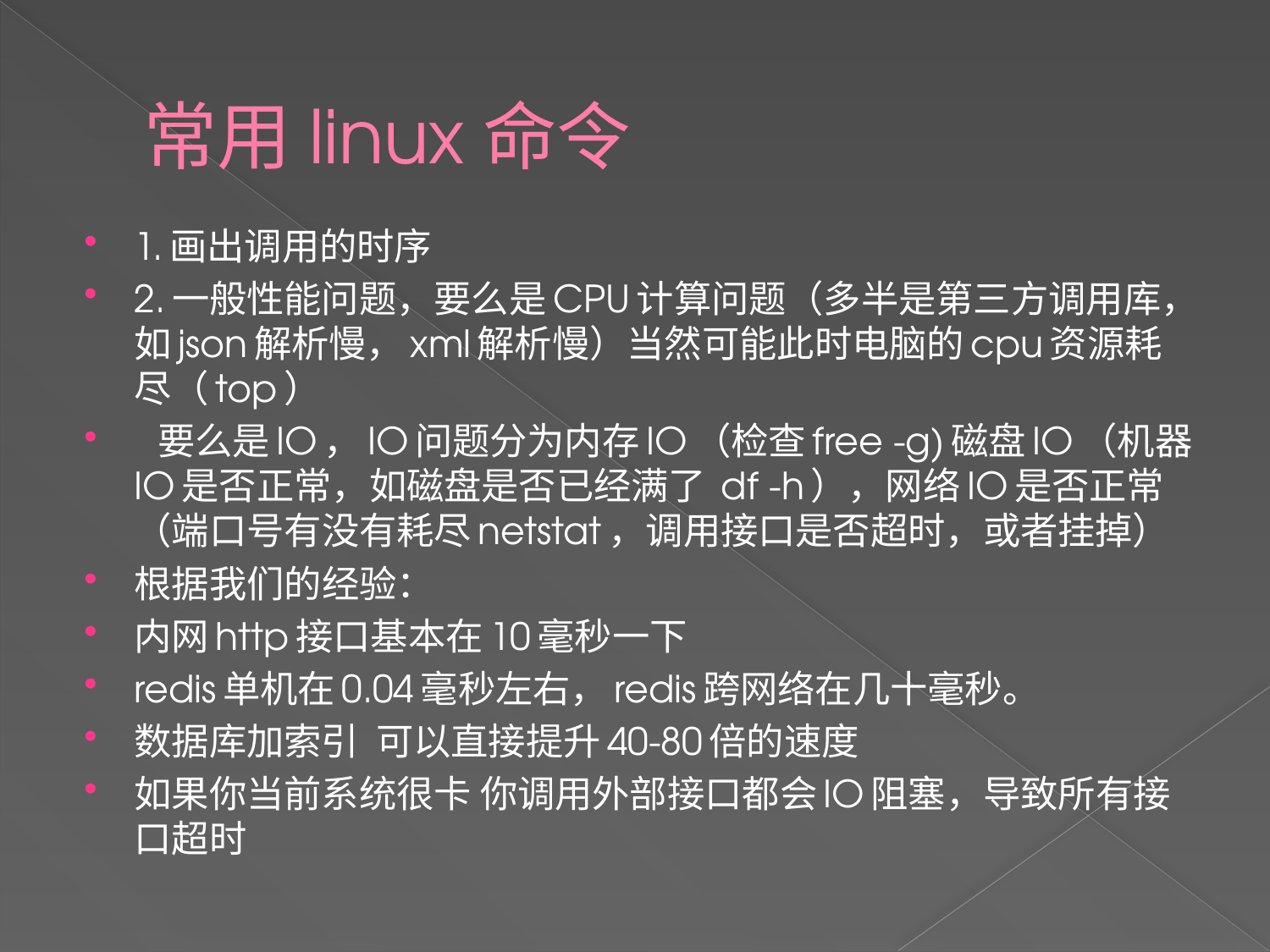

# 常用linux命令
1.画出调用的时序
2.一般性能问题，要么是CPU计算问题（多半是第三方调用库，如json解析慢，xml解析慢）当然可能此时电脑的cpu资源耗尽（top）
  要么是IO，IO问题分为内存IO（检查free -g)磁盘IO（机器IO是否正常，如磁盘是否已经满了 df -h），网络IO是否正常（端口号有没有耗尽netstat，调用接口是否超时，或者挂掉）
根据我们的经验：
内网http接口基本在10毫秒一下
redis单机在0.04毫秒左右，redis跨网络在几十毫秒。
数据库加索引  可以直接提升40-80倍的速度
如果你当前系统很卡 你调用外部接口都会IO阻塞，导致所有接口超时